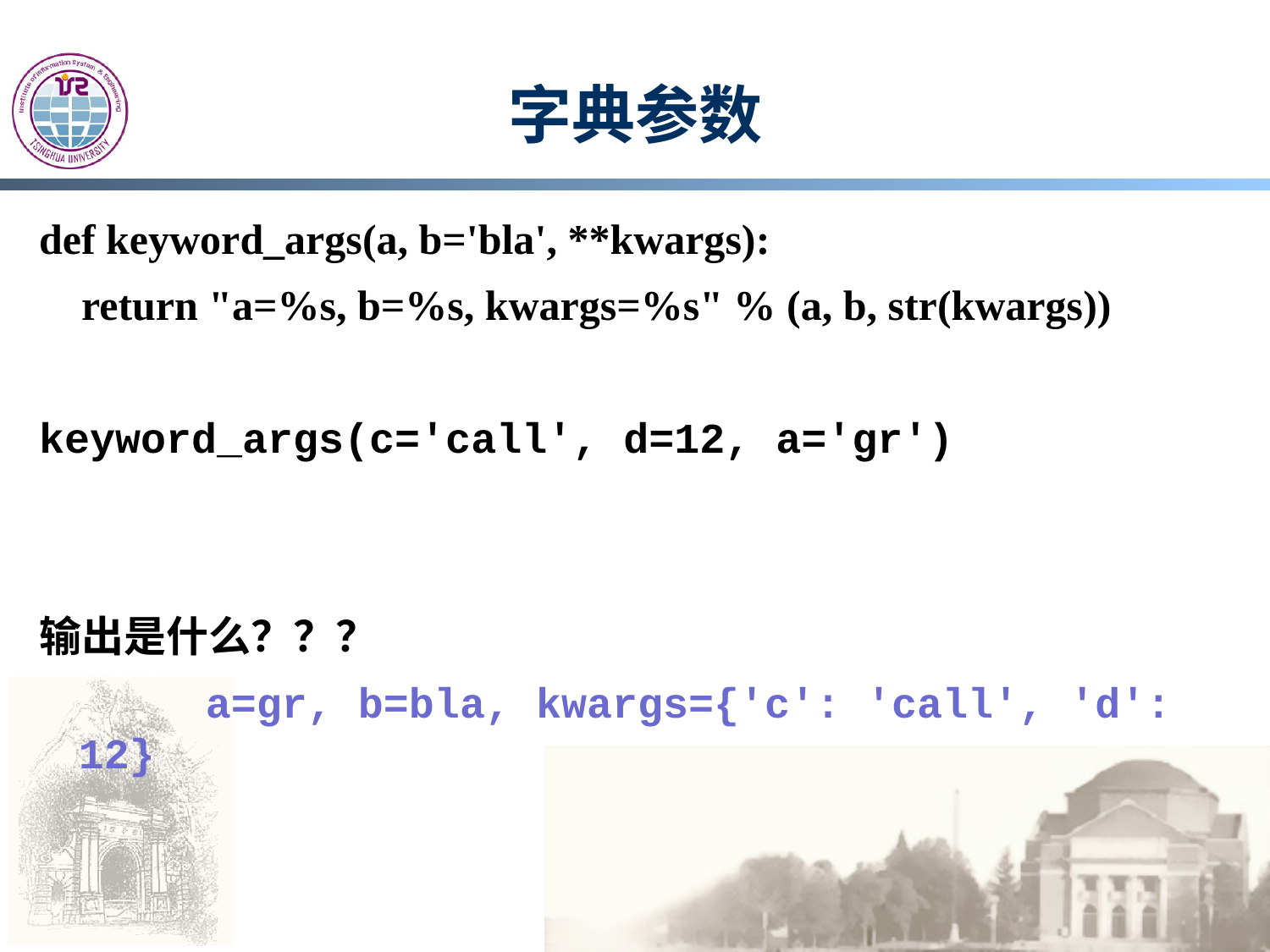

# 字典参数
def keyword_args(a, b='bla', **kwargs):
    return "a=%s, b=%s, kwargs=%s" % (a, b, str(kwargs))

keyword_args(c='call', d=12, a='gr')

输出是什么？？？
		a=gr, b=bla, kwargs={'c': 'call', 'd': 12}